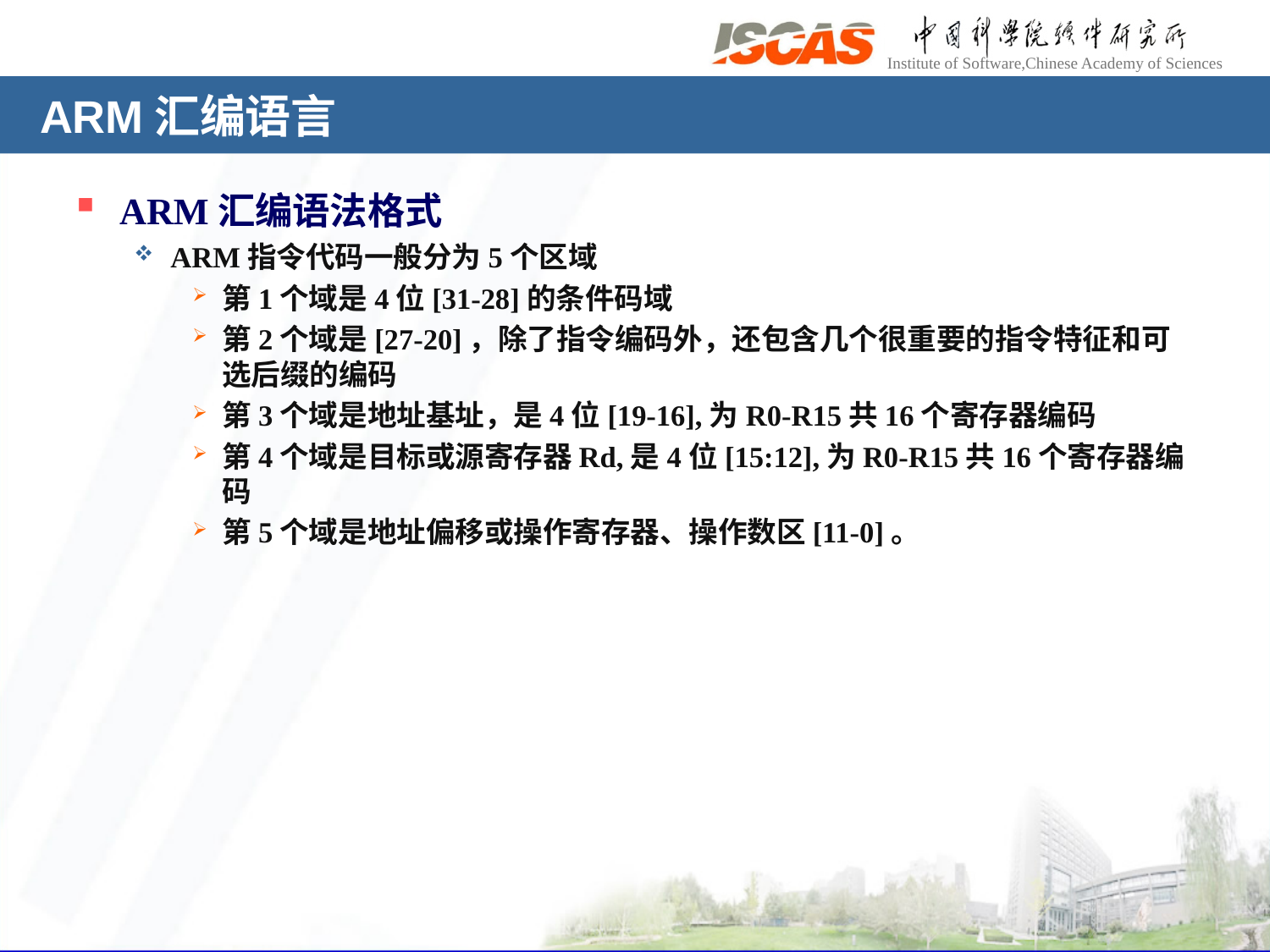

# ARM汇编语言
ARM汇编语法格式
ARM指令代码一般分为5个区域
第1个域是4位[31-28]的条件码域
第2个域是[27-20]，除了指令编码外，还包含几个很重要的指令特征和可选后缀的编码
第3个域是地址基址，是4位[19-16],为R0-R15共16个寄存器编码
第4个域是目标或源寄存器Rd,是4位[15:12],为R0-R15共16个寄存器编码
第5个域是地址偏移或操作寄存器、操作数区[11-0]。